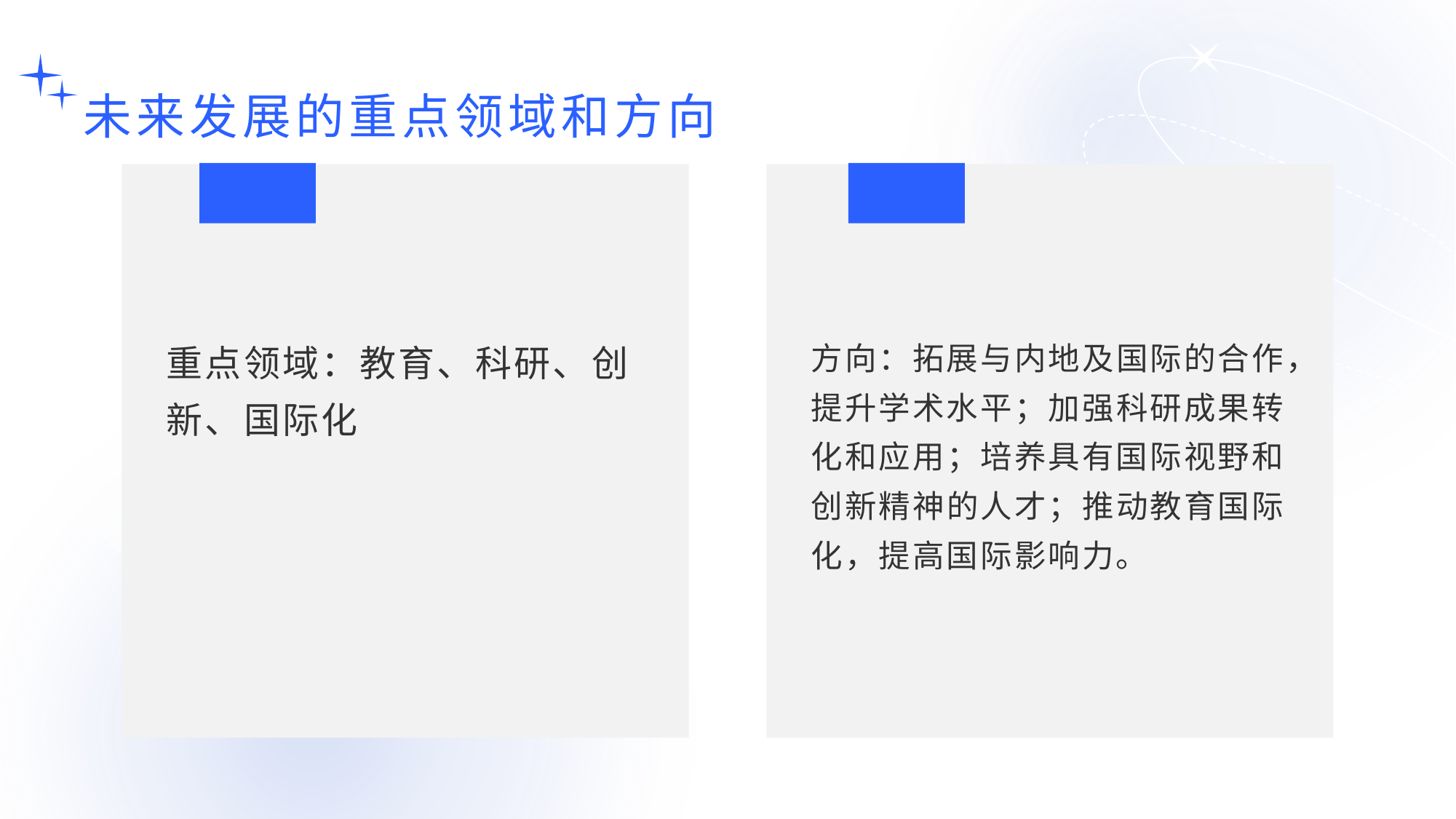

未来发展的重点领域和方向

重点领域：教育、科研、创新、国际化
方向：拓展与内地及国际的合作，提升学术水平；加强科研成果转化和应用；培养具有国际视野和创新精神的人才；推动教育国际化，提高国际影响力。